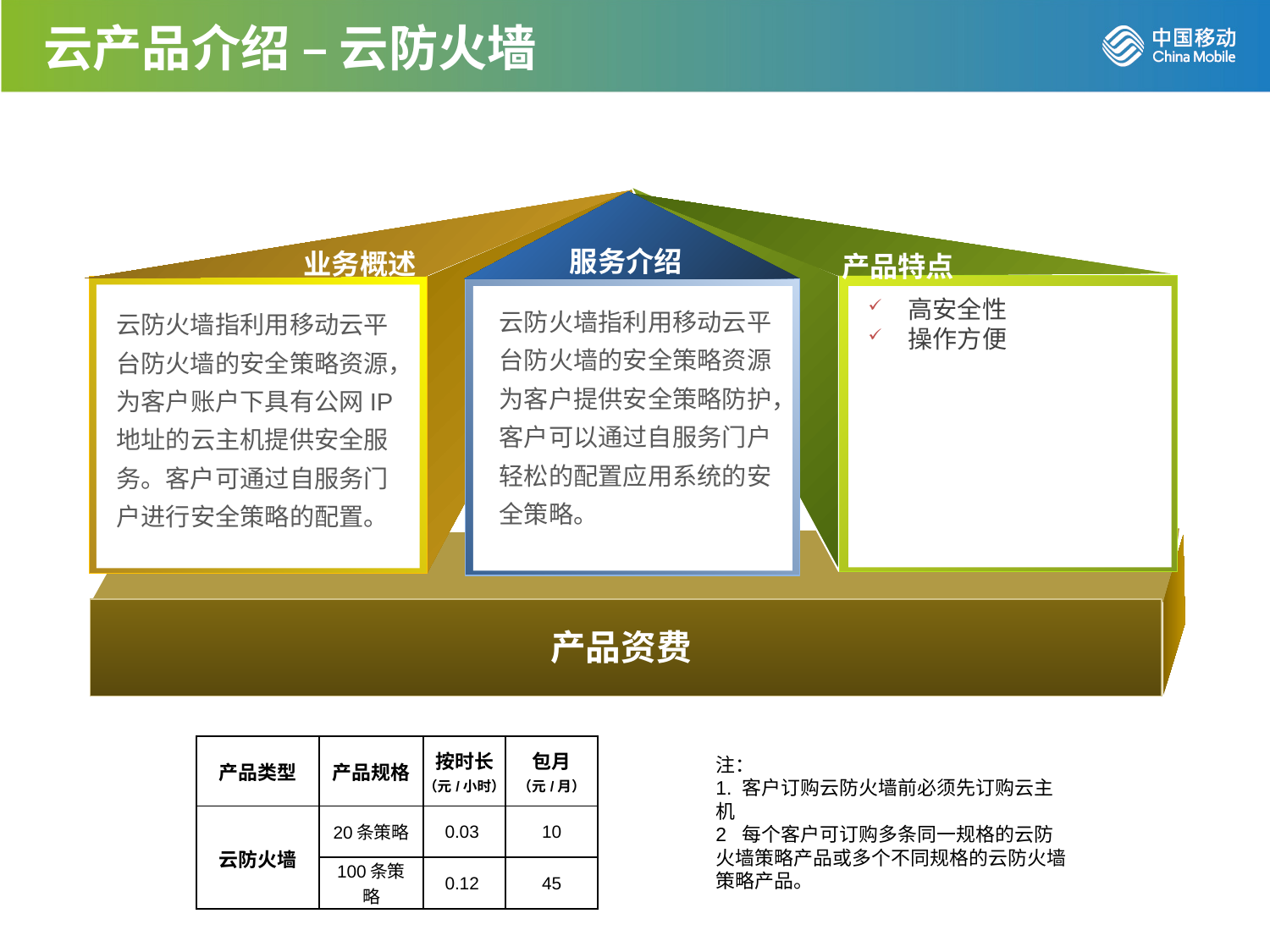

# 云产品介绍 – 云防火墙

服务介绍
业务概述
产品特点
云防火墙指利用移动云平台防火墙的安全策略资源为客户提供安全策略防护，客户可以通过自服务门户轻松的配置应用系统的安全策略。
云防火墙指利用移动云平台防火墙的安全策略资源，为客户账户下具有公网IP地址的云主机提供安全服务。客户可通过自服务门户进行安全策略的配置。

PPT模板下载：www.1ppt.com/moban/     行业PPT模板：www.1ppt.com/hangye/
节日PPT模板：www.1ppt.com/jieri/           PPT素材下载：www.1ppt.com/sucai/
PPT背景图片：www.1ppt.com/beijing/      PPT图表下载：www.1ppt.com/tubiao/
优秀PPT下载：www.1ppt.com/xiazai/        PPT教程： www.1ppt.com/powerpoint/
Word教程： www.1ppt.com/word/              Excel教程：www.1ppt.com/excel/
资料下载：www.1ppt.com/ziliao/                PPT课件下载：www.1ppt.com/kejian/
范文下载：www.1ppt.com/fanwen/             试卷下载：www.1ppt.com/shiti/
教案下载：www.1ppt.com/jiaoan/

产品资费
高安全性
操作方便
| 产品类型 | 产品规格 | 按时长 （元/小时） | 包月 （元/月） |
| --- | --- | --- | --- |
| 云防火墙 | 20条策略 | 0.03 | 10 |
|  | 100条策略 | 0.12 | 45 |
注：
1. 客户订购云防火墙前必须先订购云主机
2  每个客户可订购多条同一规格的云防火墙策略产品或多个不同规格的云防火墙策略产品。